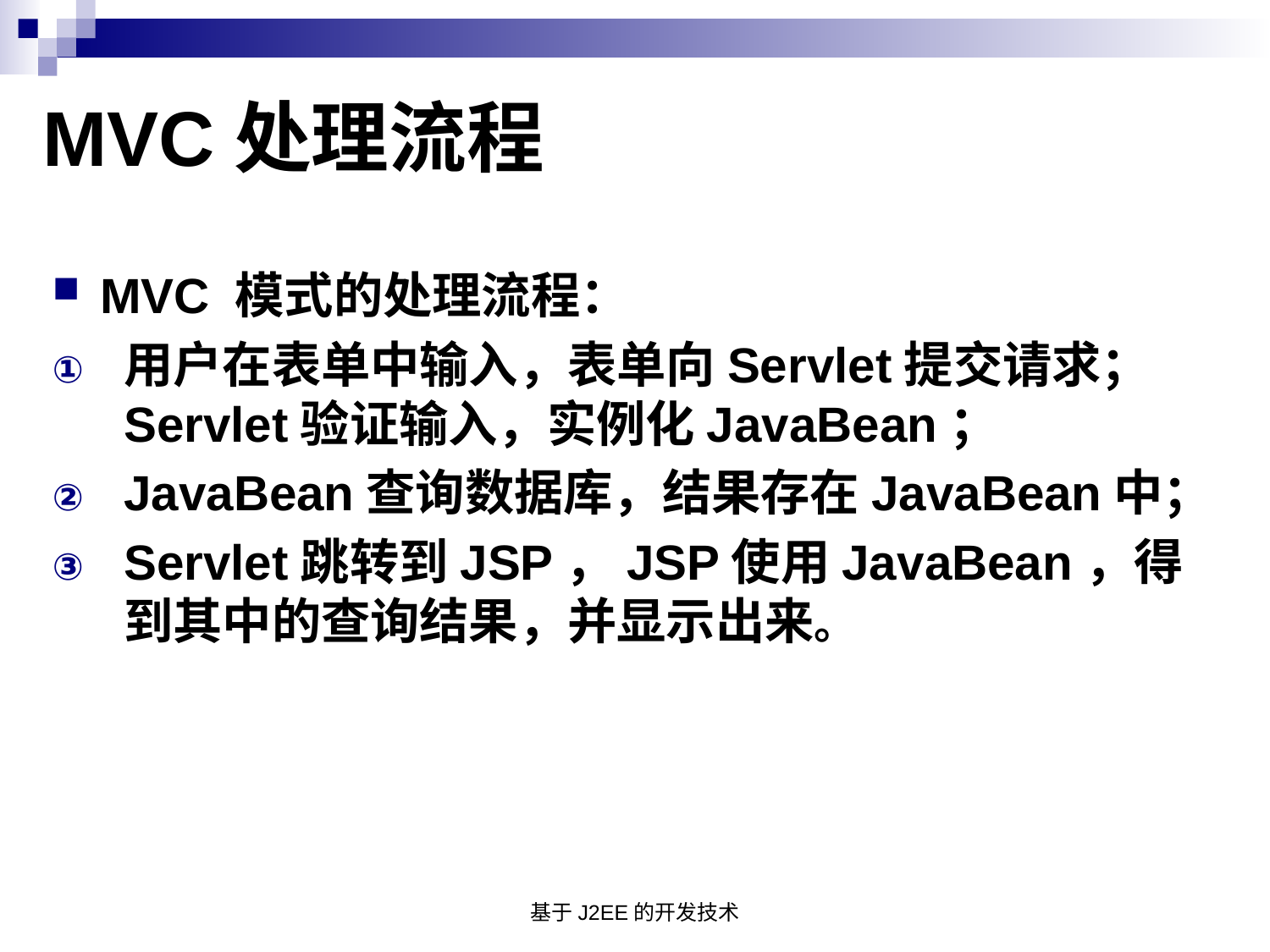

# MVC处理流程
MVC 模式的处理流程：
用户在表单中输入，表单向Servlet提交请求；Servlet验证输入，实例化JavaBean；
JavaBean查询数据库，结果存在JavaBean中；
Servlet跳转到JSP，JSP使用JavaBean，得到其中的查询结果，并显示出来。
基于J2EE的开发技术
36